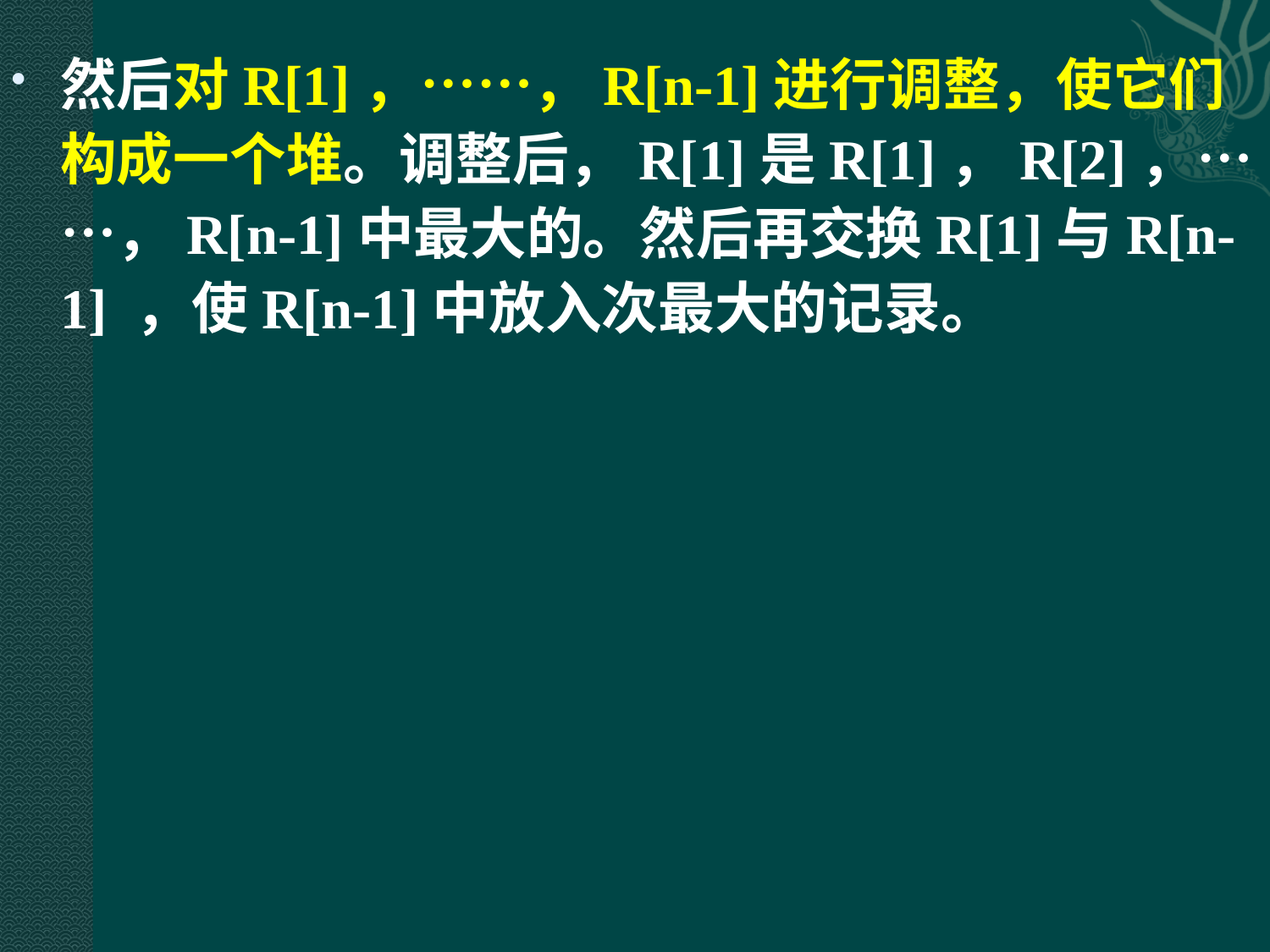

然后对R[1]，……，R[n-1]进行调整，使它们构成一个堆。调整后，R[1]是R[1]，R[2]，……，R[n-1]中最大的。然后再交换R[1]与R[n-1] ，使R[n-1]中放入次最大的记录。